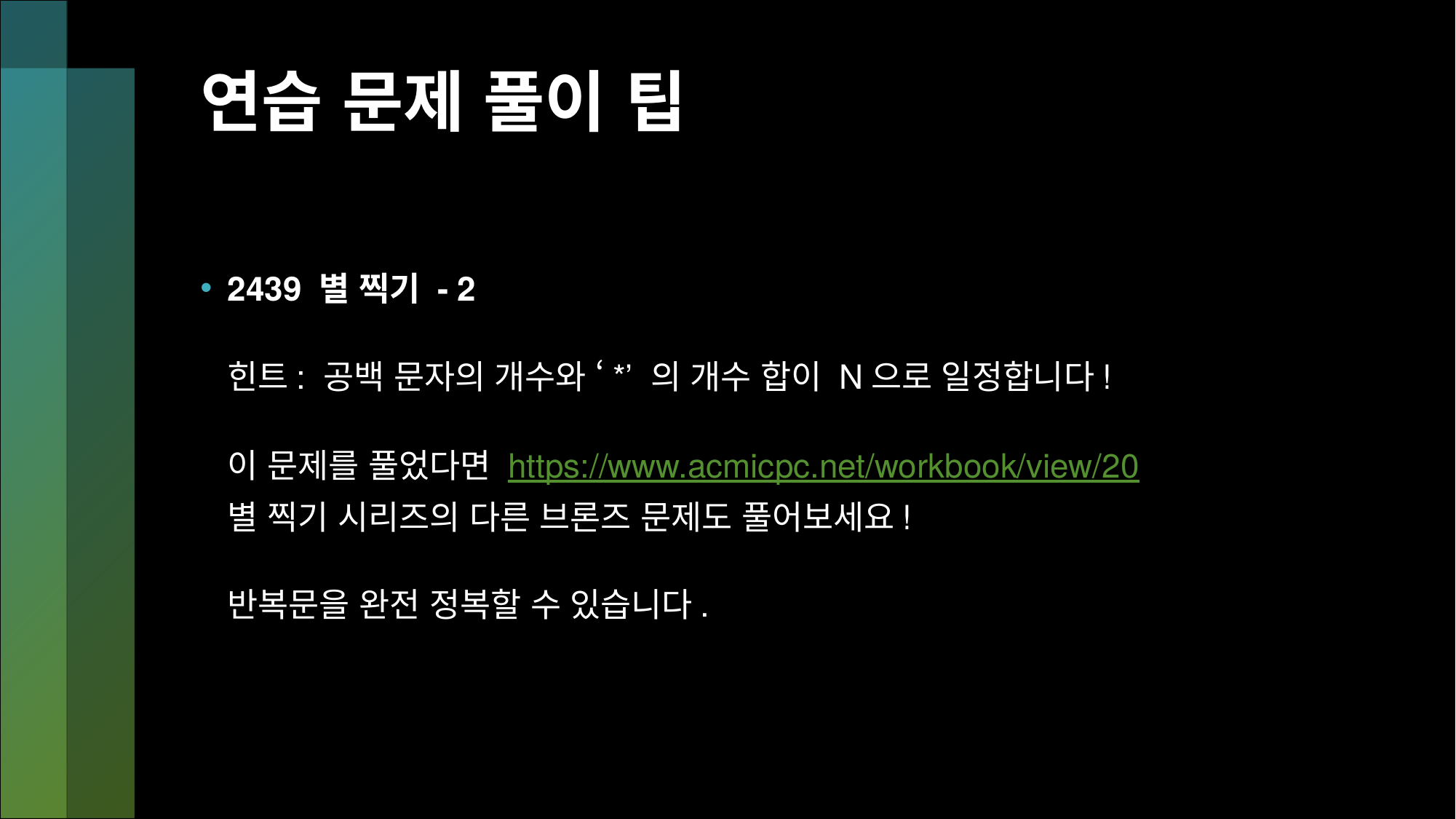

# 연습 문제 풀이 팁
2439 별 찍기 - 2
힌트: 공백 문자의 개수와 ‘*’ 의 개수 합이 N으로 일정합니다!
이 문제를 풀었다면 https://www.acmicpc.net/workbook/view/20
별 찍기 시리즈의 다른 브론즈 문제도 풀어보세요!
반복문을 완전 정복할 수 있습니다.